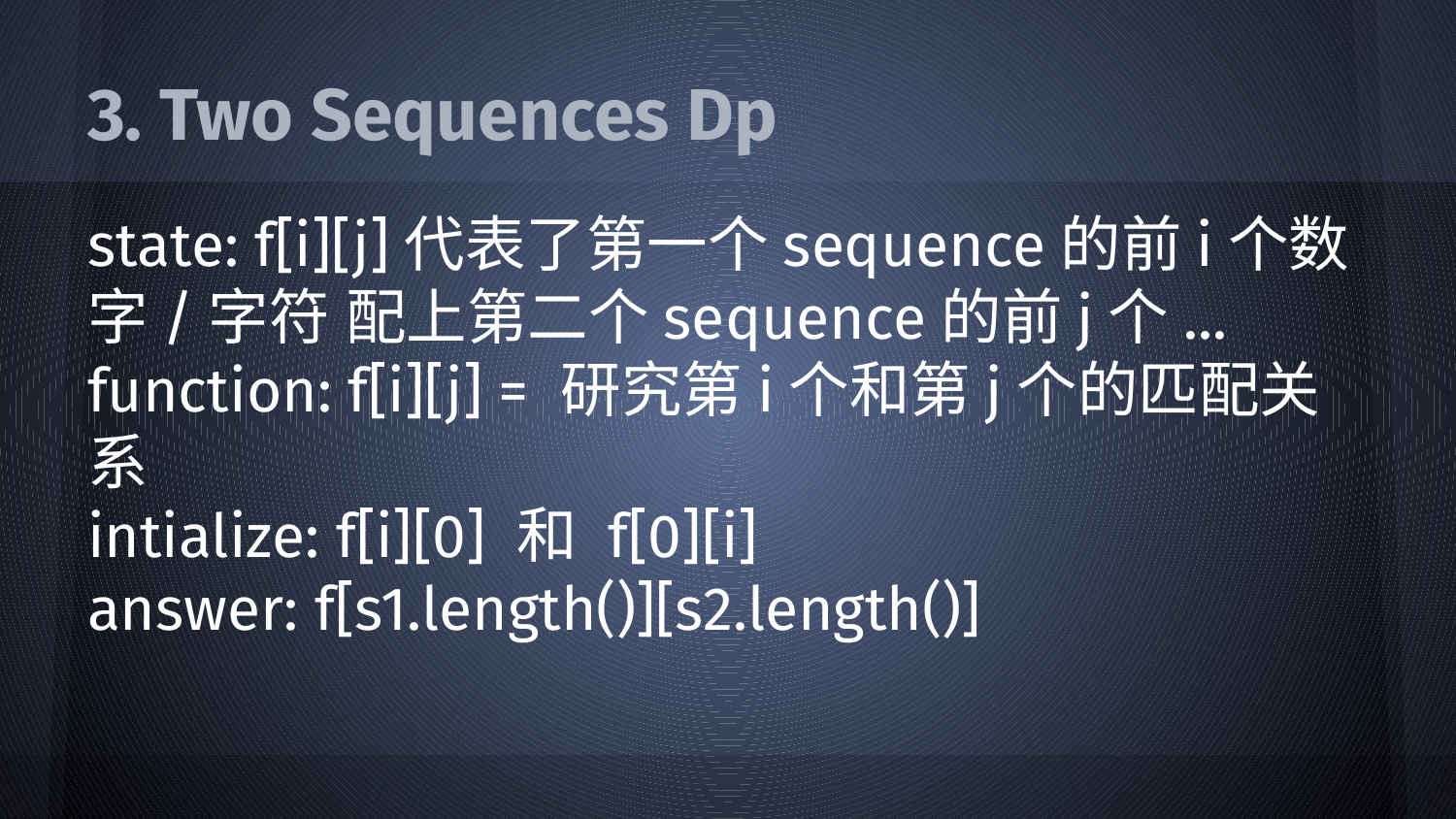

# 3. Two Sequences Dp
state: f[i][j]代表了第一个sequence的前i个数字/字符 配上第二个sequence的前j个...
function: f[i][j] = 研究第i个和第j个的匹配关系
intialize: f[i][0] 和 f[0][i]
answer: f[s1.length()][s2.length()]